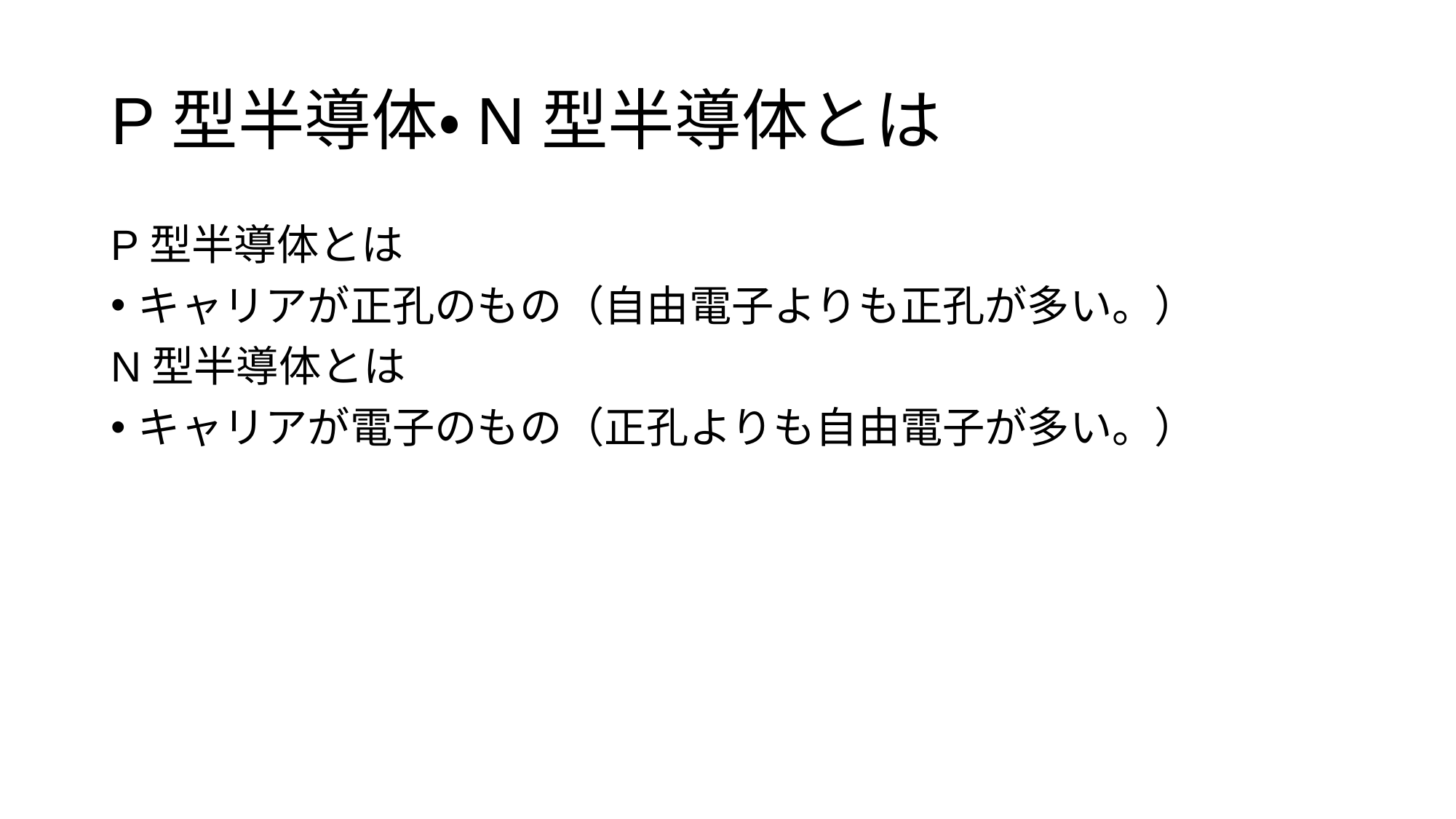

# P型半導体・N型半導体とは
P型半導体とは
キャリアが正孔のもの（自由電子よりも正孔が多い。）
N型半導体とは
キャリアが電子のもの（正孔よりも自由電子が多い。）